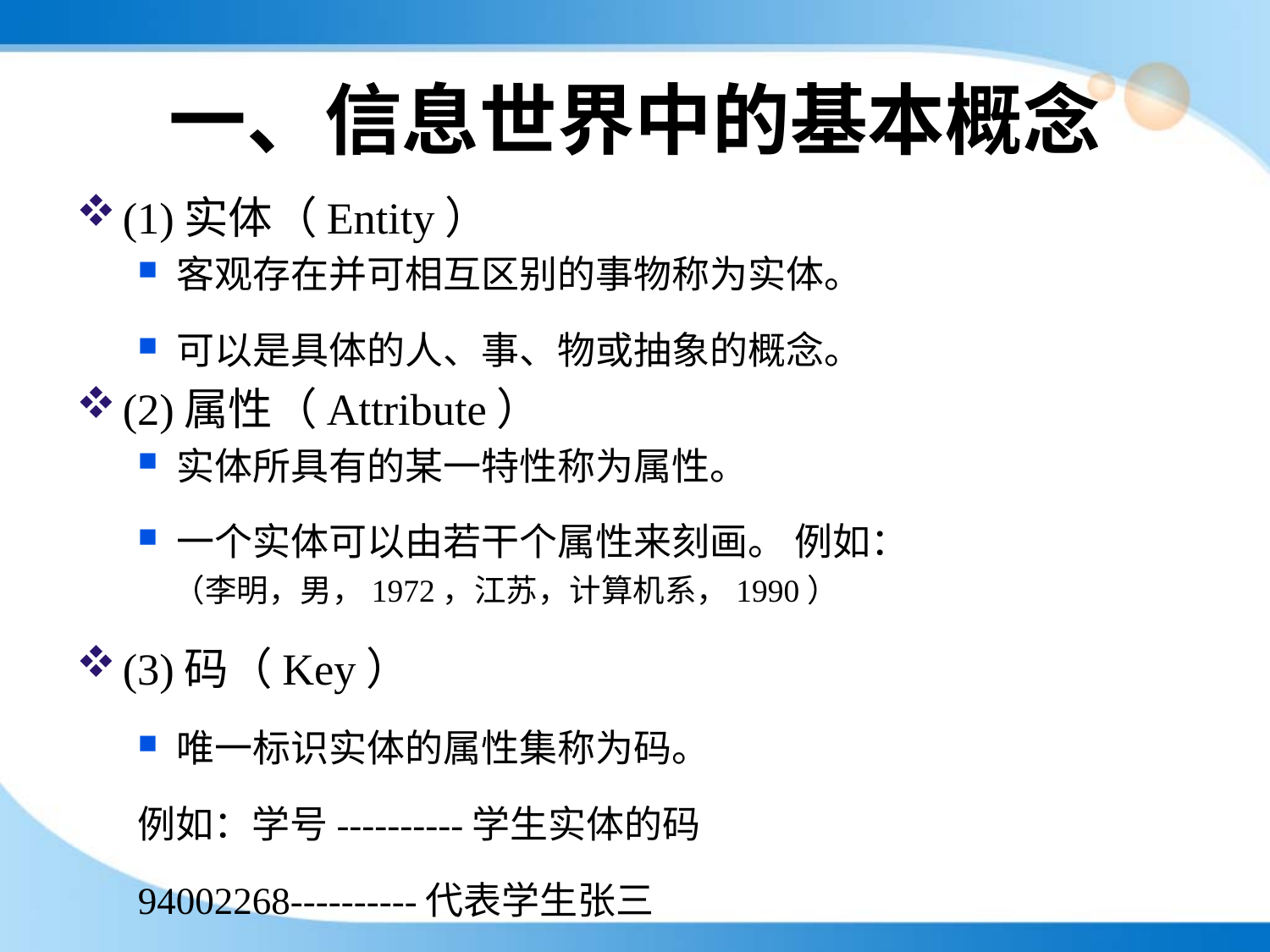

# 一、信息世界中的基本概念
(1)实体（Entity）
客观存在并可相互区别的事物称为实体。
可以是具体的人、事、物或抽象的概念。
(2)属性（Attribute）
实体所具有的某一特性称为属性。
一个实体可以由若干个属性来刻画。 例如：

(3)码（Key）
唯一标识实体的属性集称为码。
例如：学号----------学生实体的码
94002268----------代表学生张三
（李明，男，1972，江苏，计算机系，1990）